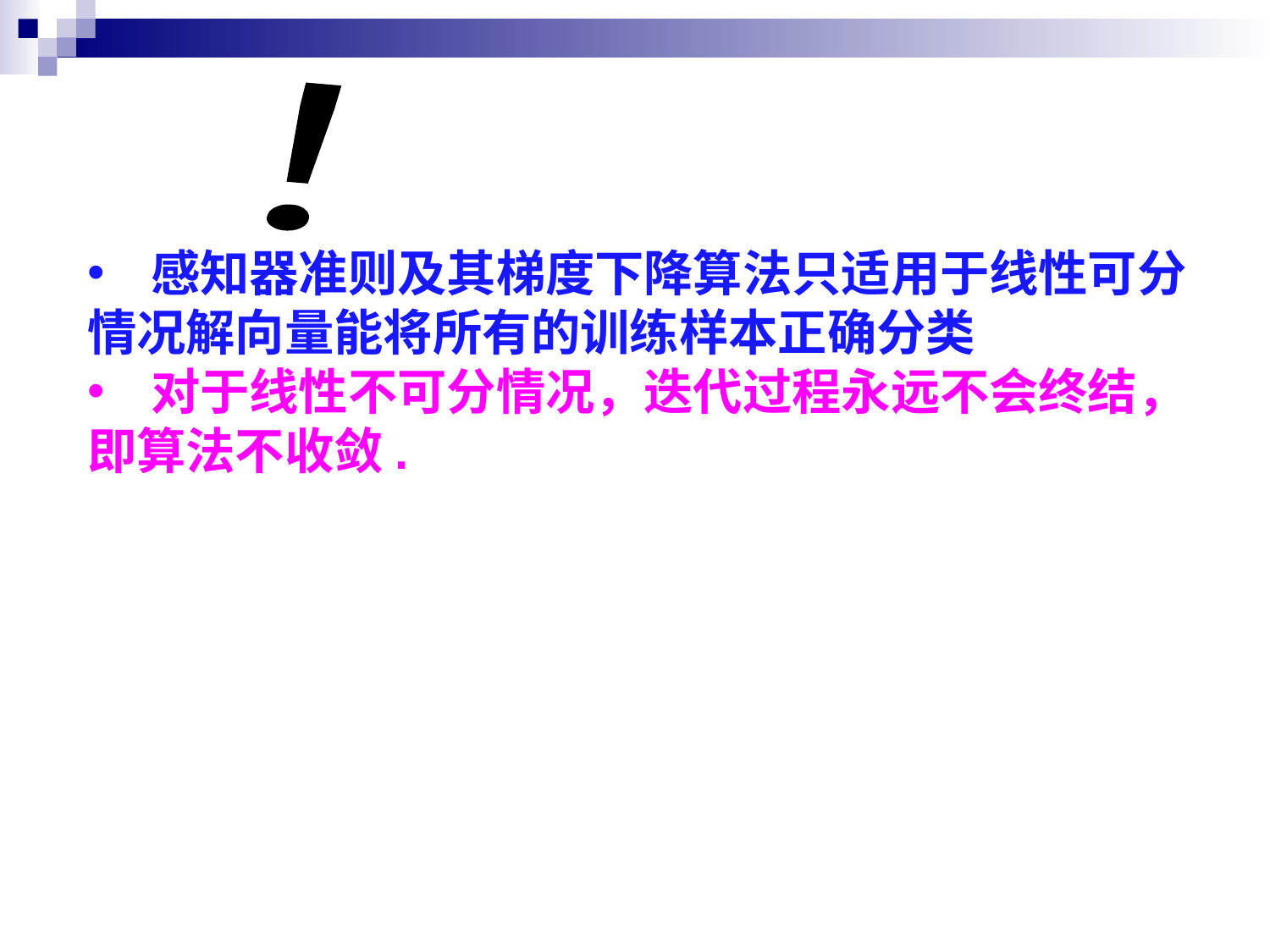

！
感知器准则及其梯度下降算法只适用于线性可分
情况解向量能将所有的训练样本正确分类
对于线性不可分情况，迭代过程永远不会终结，
即算法不收敛.